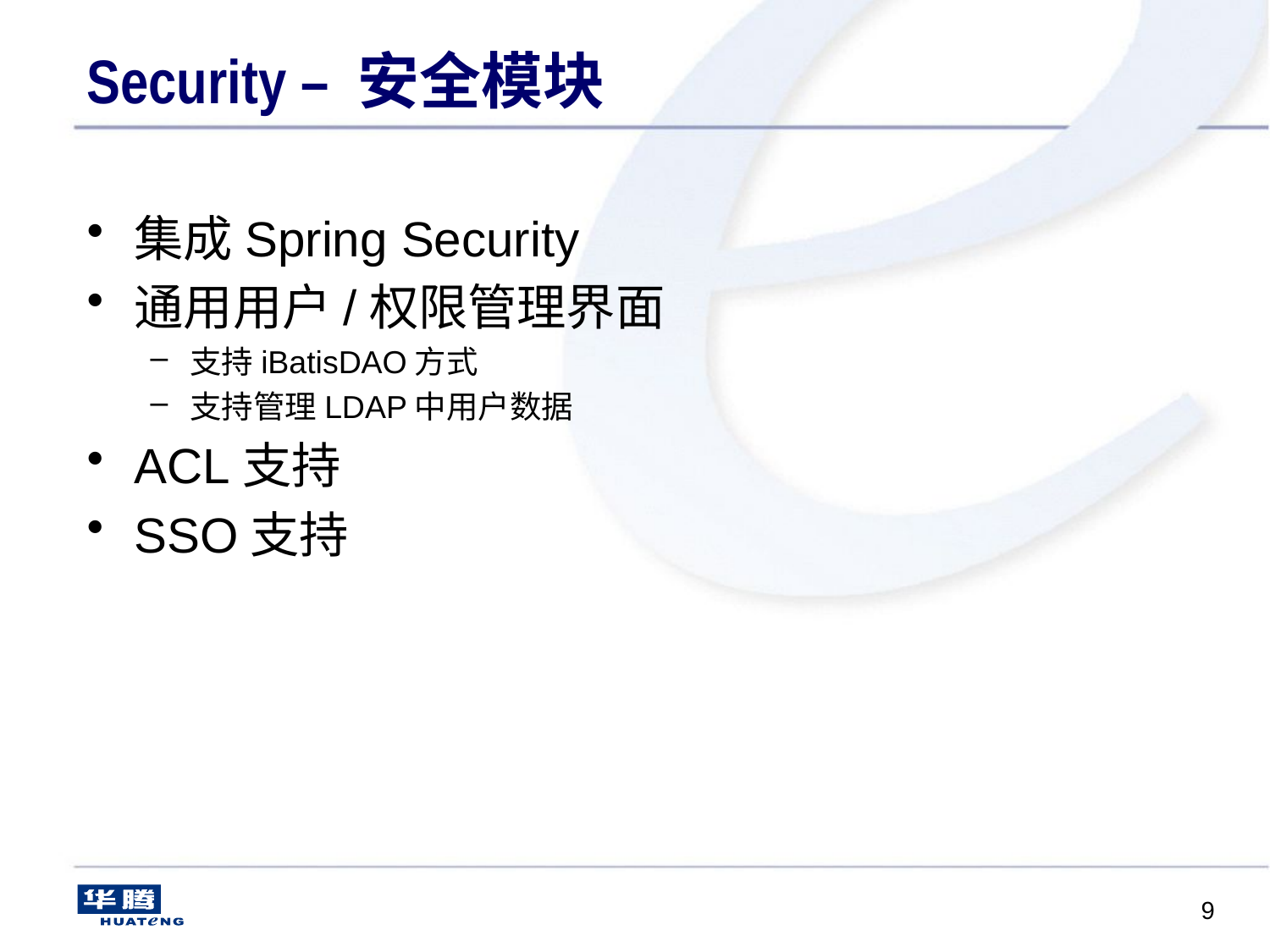

# Security – 安全模块
集成Spring Security
通用用户/权限管理界面
支持iBatisDAO方式
支持管理LDAP中用户数据
ACL支持
SSO支持
9